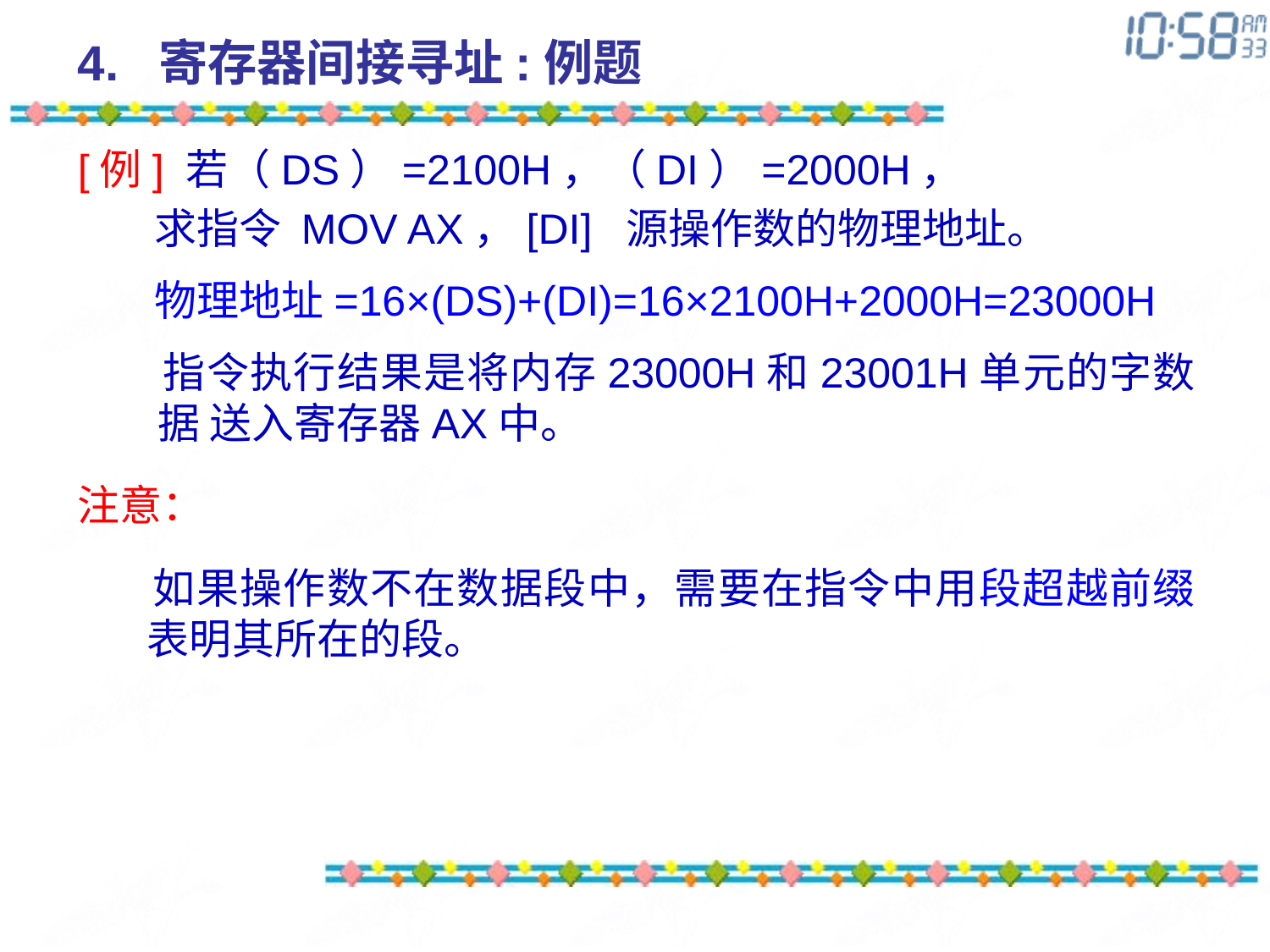

# 4.  寄存器间接寻址:例题
[例] 若（DS）=2100H，（DI）=2000H，
       求指令 MOV AX，[DI]  源操作数的物理地址。
       物理地址=16×(DS)+(DI)=16×2100H+2000H=23000H
       指令执行结果是将内存23000H和23001H单元的字数据 送入寄存器AX中。
注意：
      如果操作数不在数据段中，需要在指令中用段超越前缀表明其所在的段。